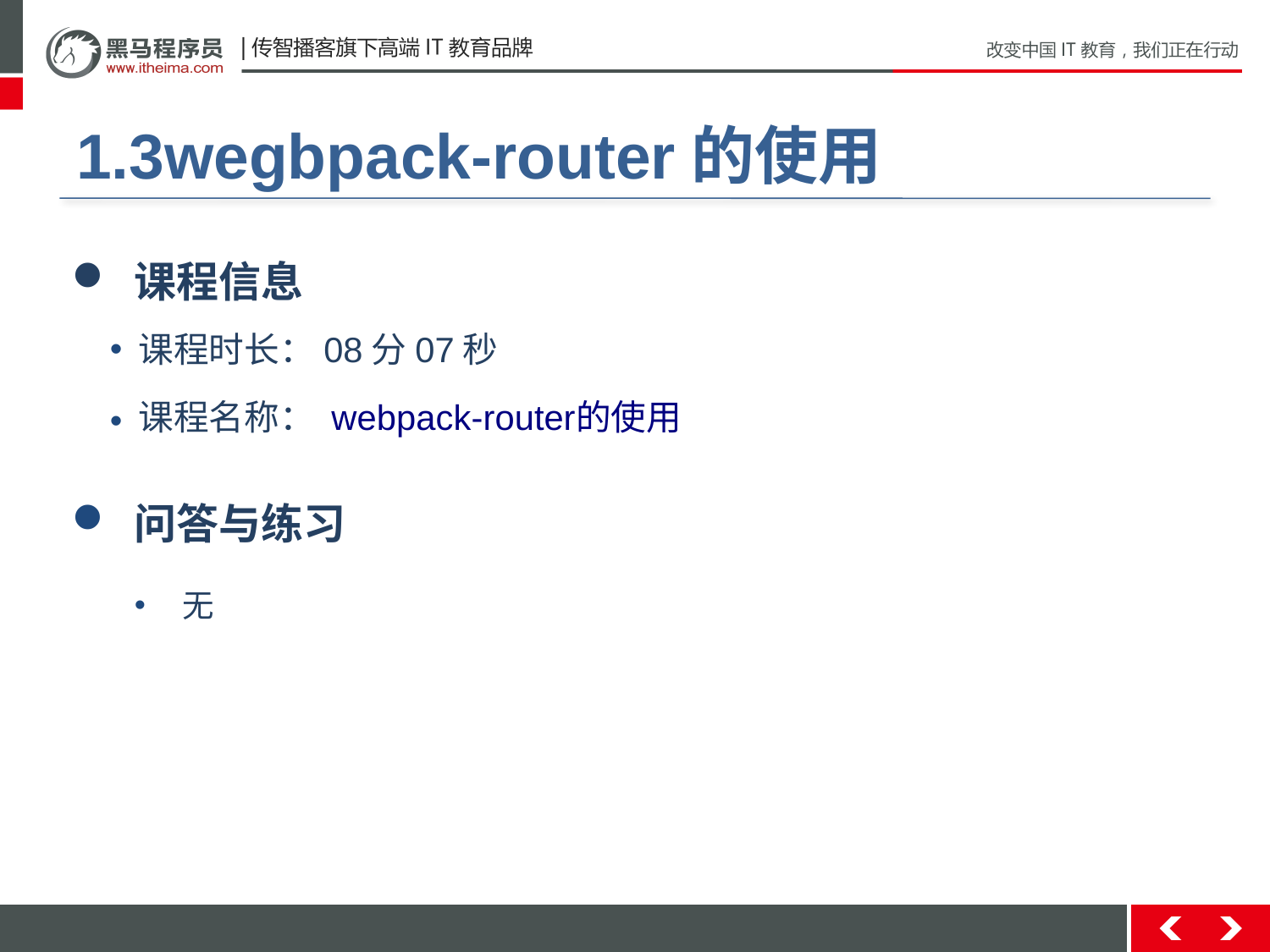

#
1.3wegbpack-router的使用
 课程信息
 课程时长：08分07秒
 课程名称： webpack-router的使用
 问答与练习
无